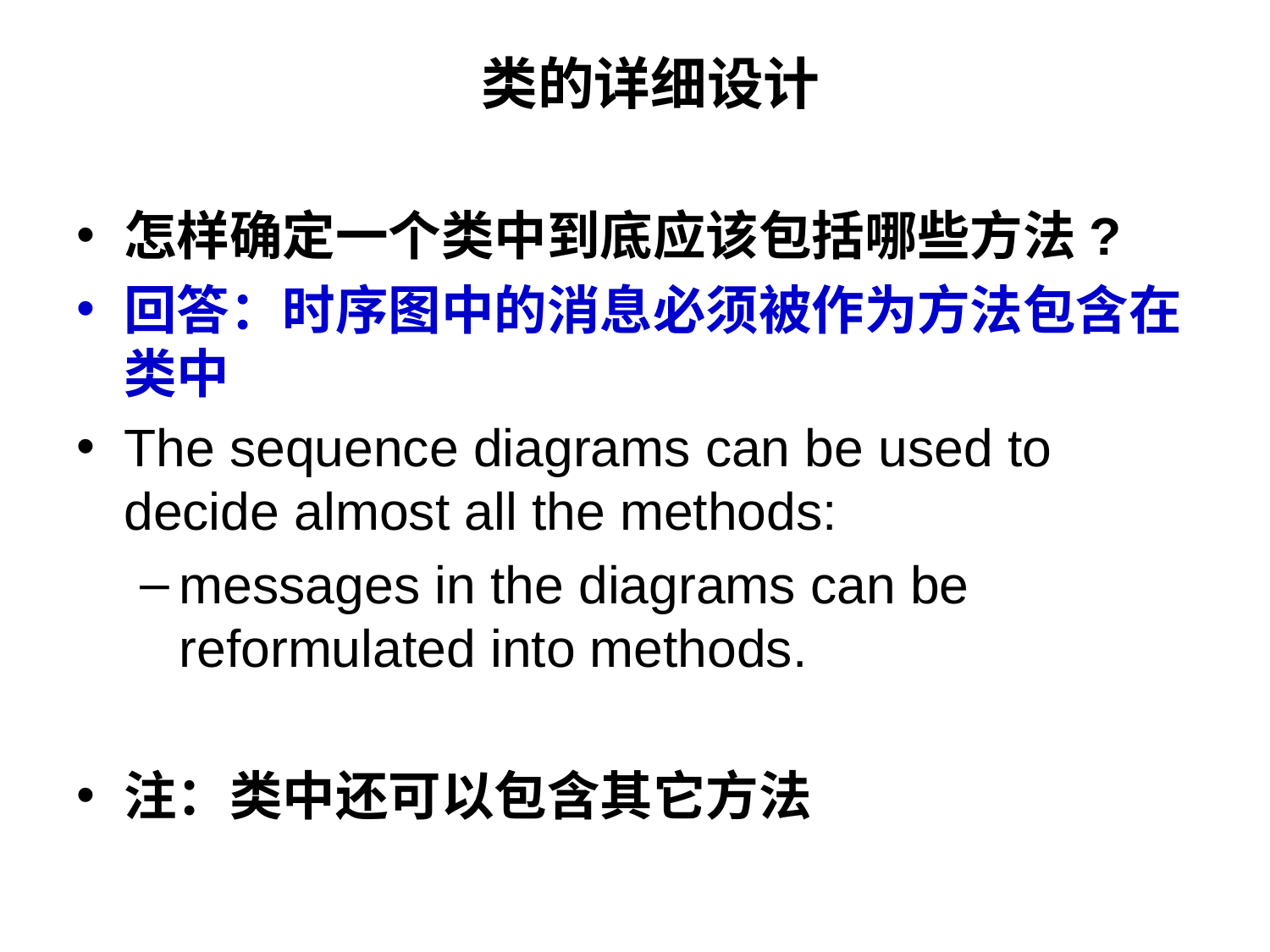

# 类的详细设计
怎样确定一个类中到底应该包括哪些方法?
回答：时序图中的消息必须被作为方法包含在类中
The sequence diagrams can be used to decide almost all the methods:
messages in the diagrams can be reformulated into methods.

注：类中还可以包含其它方法